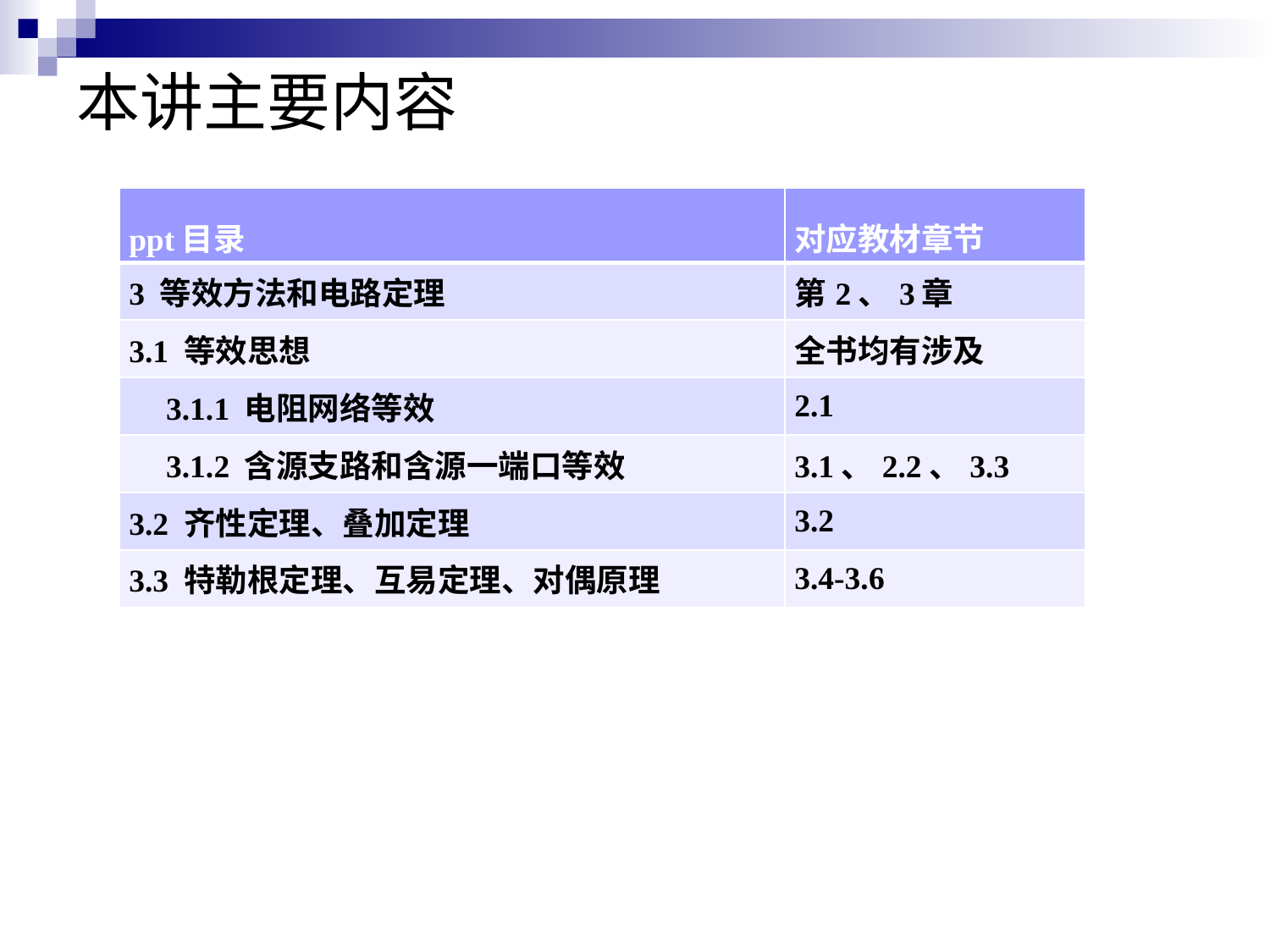

# 本讲主要内容
| ppt目录 | 对应教材章节 |
| --- | --- |
| 3 等效方法和电路定理 | 第2、3章 |
| 3.1 等效思想 | 全书均有涉及 |
| 3.1.1 电阻网络等效 | 2.1 |
| 3.1.2 含源支路和含源一端口等效 | 3.1、2.2、3.3 |
| 3.2 齐性定理、叠加定理 | 3.2 |
| 3.3 特勒根定理、互易定理、对偶原理 | 3.4-3.6 |